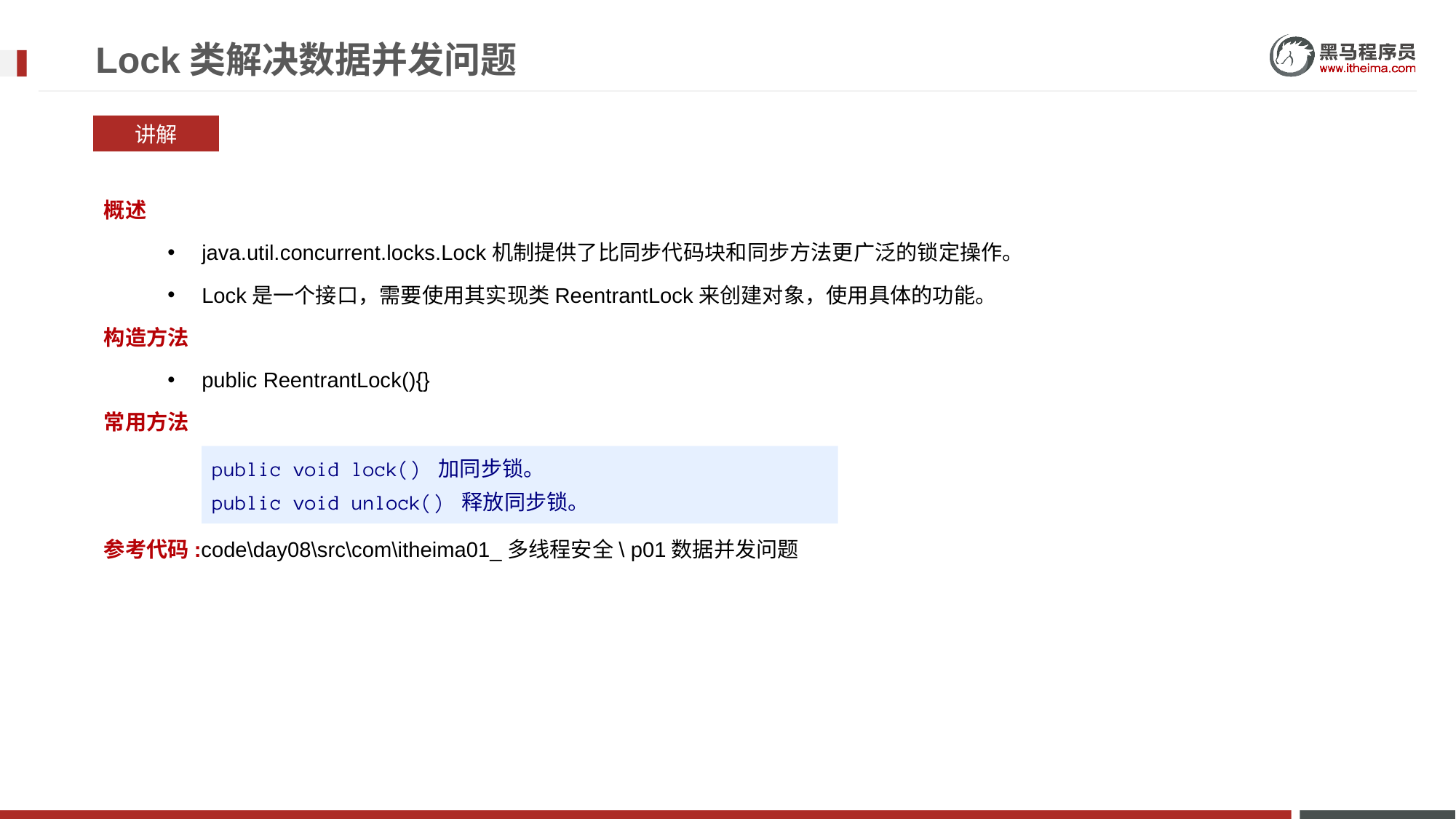

# Lock类解决数据并发问题
讲解
概述
java.util.concurrent.locks.Lock机制提供了比同步代码块和同步方法更广泛的锁定操作。
Lock是一个接口，需要使用其实现类ReentrantLock来创建对象，使用具体的功能。
构造方法
public ReentrantLock(){}
常用方法

参考代码:code\day08\src\com\itheima01_多线程安全\ p01数据并发问题
public void lock() 加同步锁。
public void unlock() 释放同步锁。